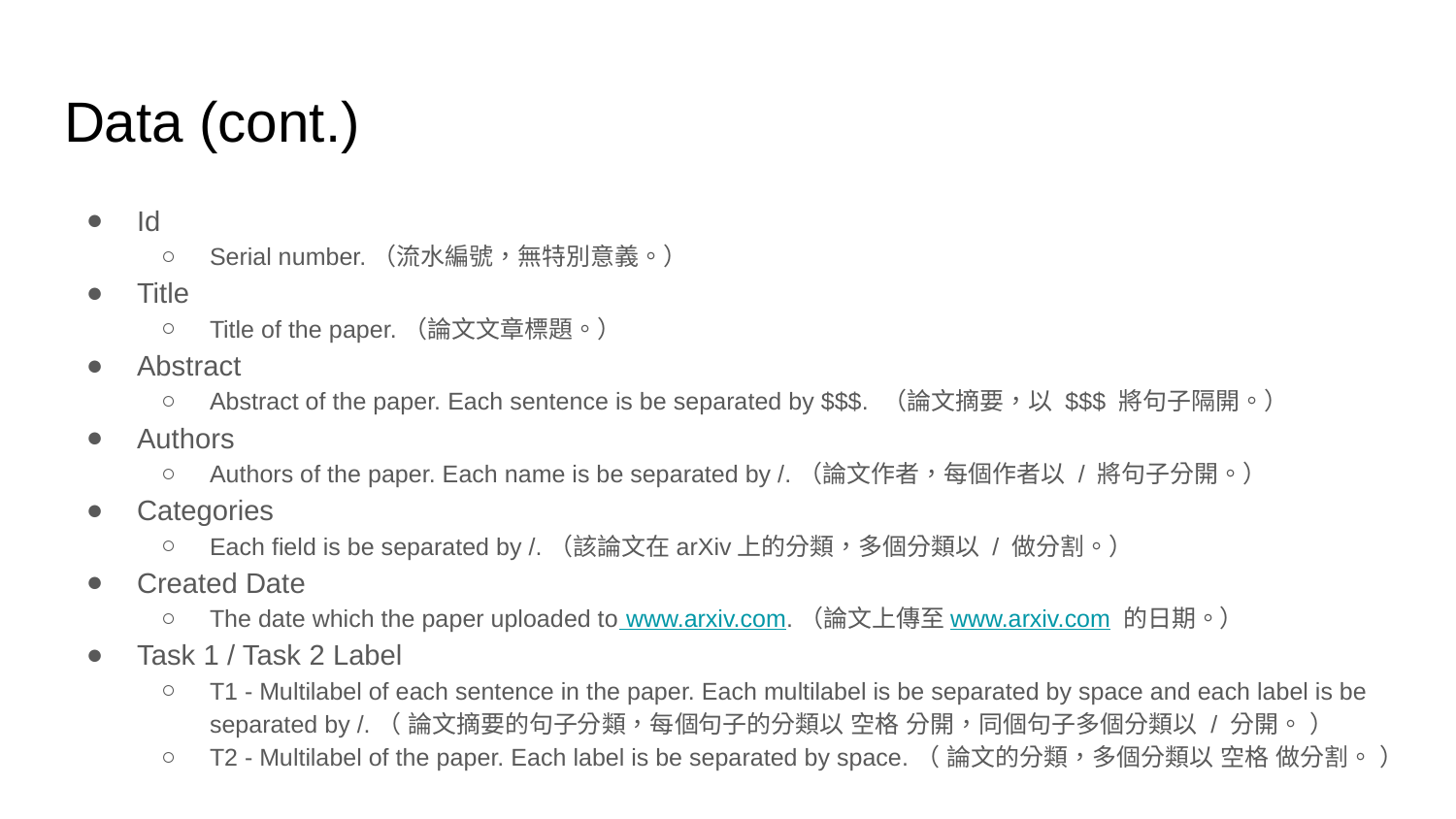

# Data (cont.)
Id
Serial number.（流水編號，無特別意義。）
Title
Title of the paper.（論文文章標題。）
Abstract
Abstract of the paper. Each sentence is be separated by $$$. （論文摘要，以 $$$ 將句子隔開。）
Authors
Authors of the paper. Each name is be separated by /.（論文作者，每個作者以 / 將句子分開。）
Categories
Each field is be separated by /.（該論文在arXiv上的分類，多個分類以 / 做分割。）
Created Date
The date which the paper uploaded to www.arxiv.com.（論文上傳至www.arxiv.com 的日期。）
Task 1 / Task 2 Label
T1 - Multilabel of each sentence in the paper. Each multilabel is be separated by space and each label is be separated by /.（ 論文摘要的句子分類，每個句子的分類以 空格 分開，同個句子多個分類以 / 分開。 ）
T2 - Multilabel of the paper. Each label is be separated by space.（ 論文的分類，多個分類以 空格 做分割。 ）